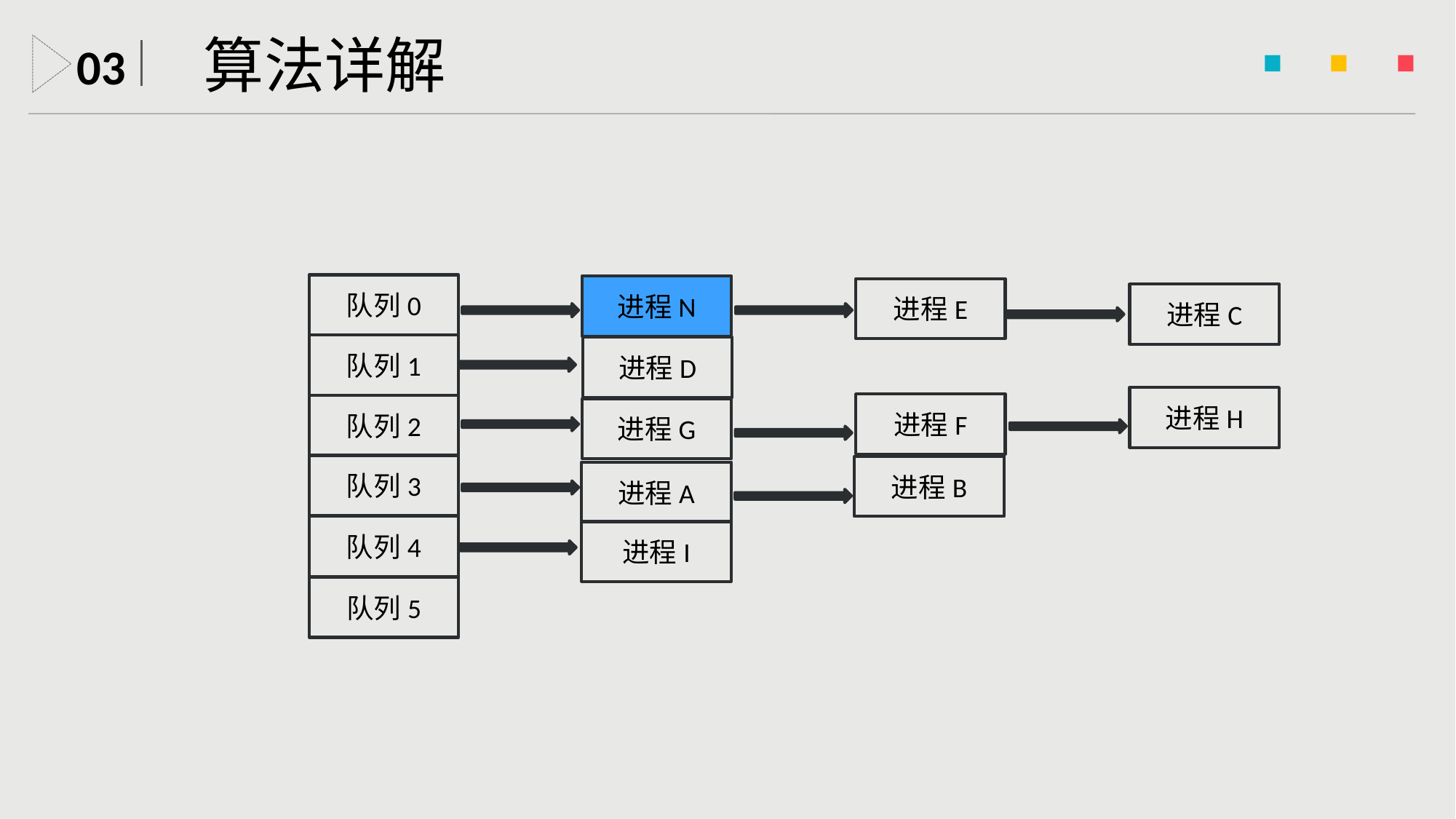

· · ·
算法详解
03

队列0
进程N
进程E
进程C

队列1
进程D

进程H
进程F
队列2
进程G

队列3
进程B
进程A

队列4
进程I

队列5